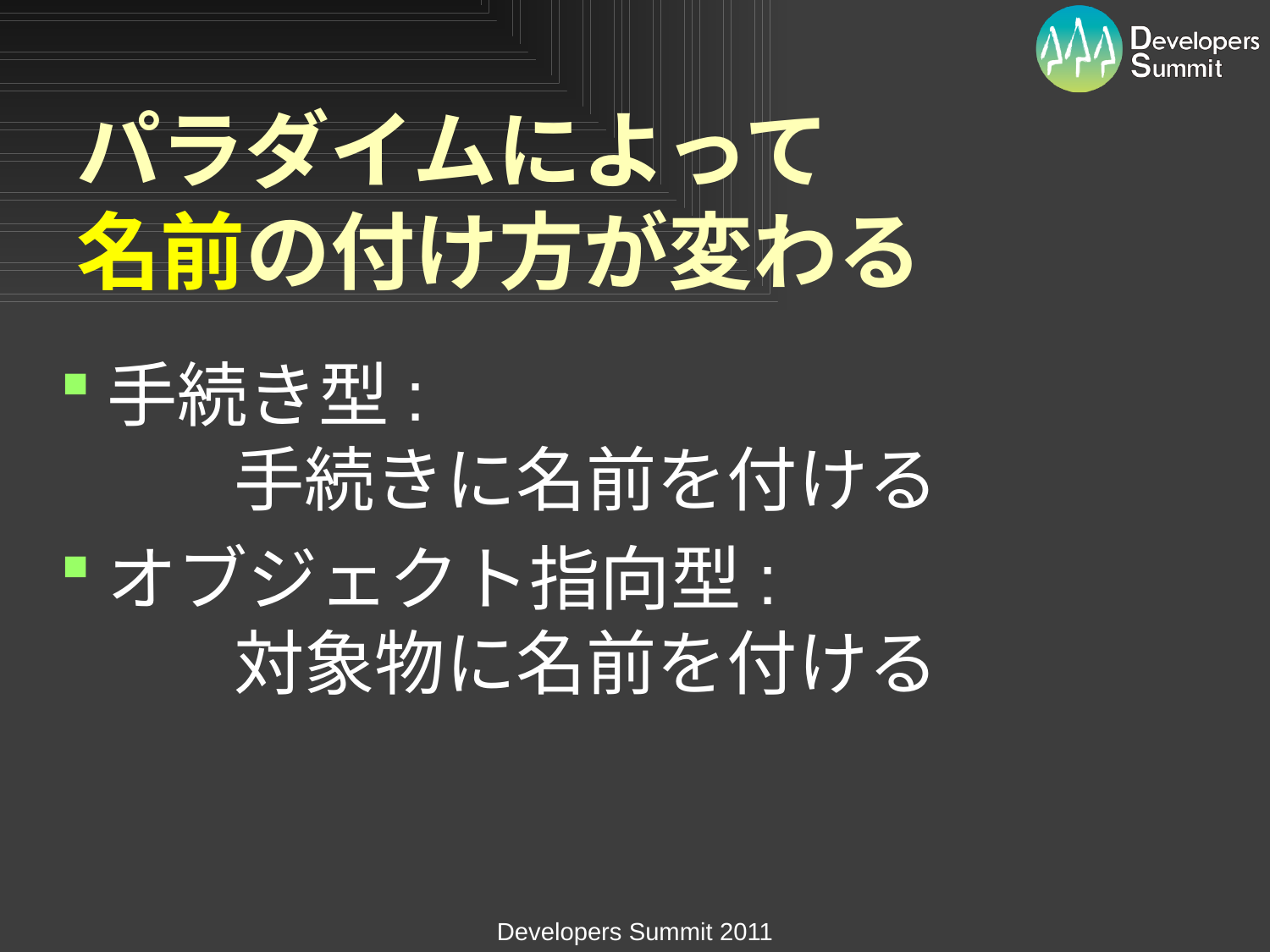

# パラダイムによって 名前の付け方が変わる
手続き型:
	手続きに名前を付ける
オブジェクト指向型:
	対象物に名前を付ける